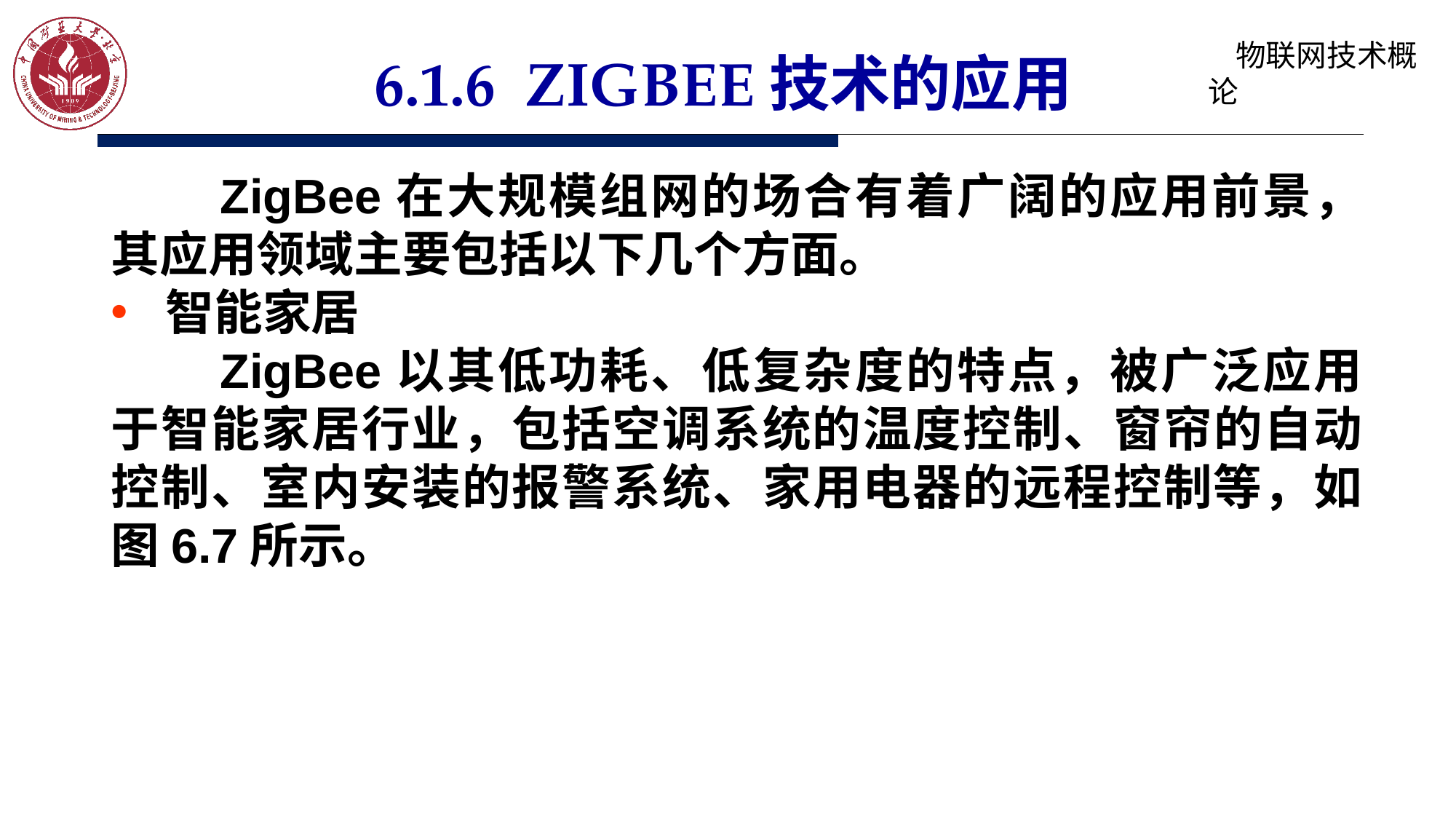

# 6.1.6  ZigBee技术的应用
	ZigBee在大规模组网的场合有着广阔的应用前景，其应用领域主要包括以下几个方面。
智能家居
	ZigBee以其低功耗、低复杂度的特点，被广泛应用于智能家居行业，包括空调系统的温度控制、窗帘的自动控制、室内安装的报警系统、家用电器的远程控制等，如图6.7所示。